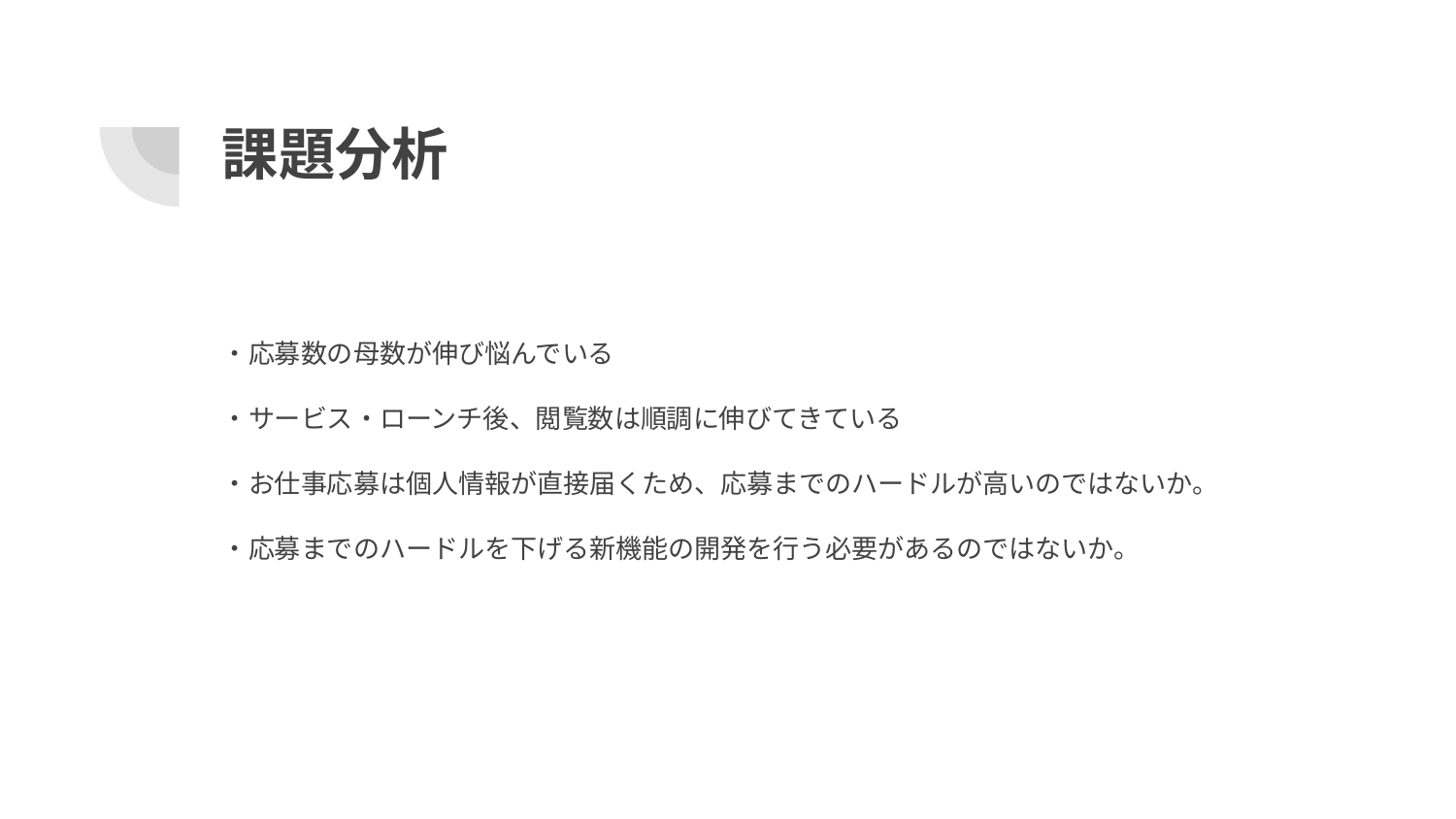

# 課題分析
・応募数の母数が伸び悩んでいる
・サービス・ローンチ後、閲覧数は順調に伸びてきている
・お仕事応募は個人情報が直接届くため、応募までのハードルが高いのではないか。
・応募までのハードルを下げる新機能の開発を行う必要があるのではないか。